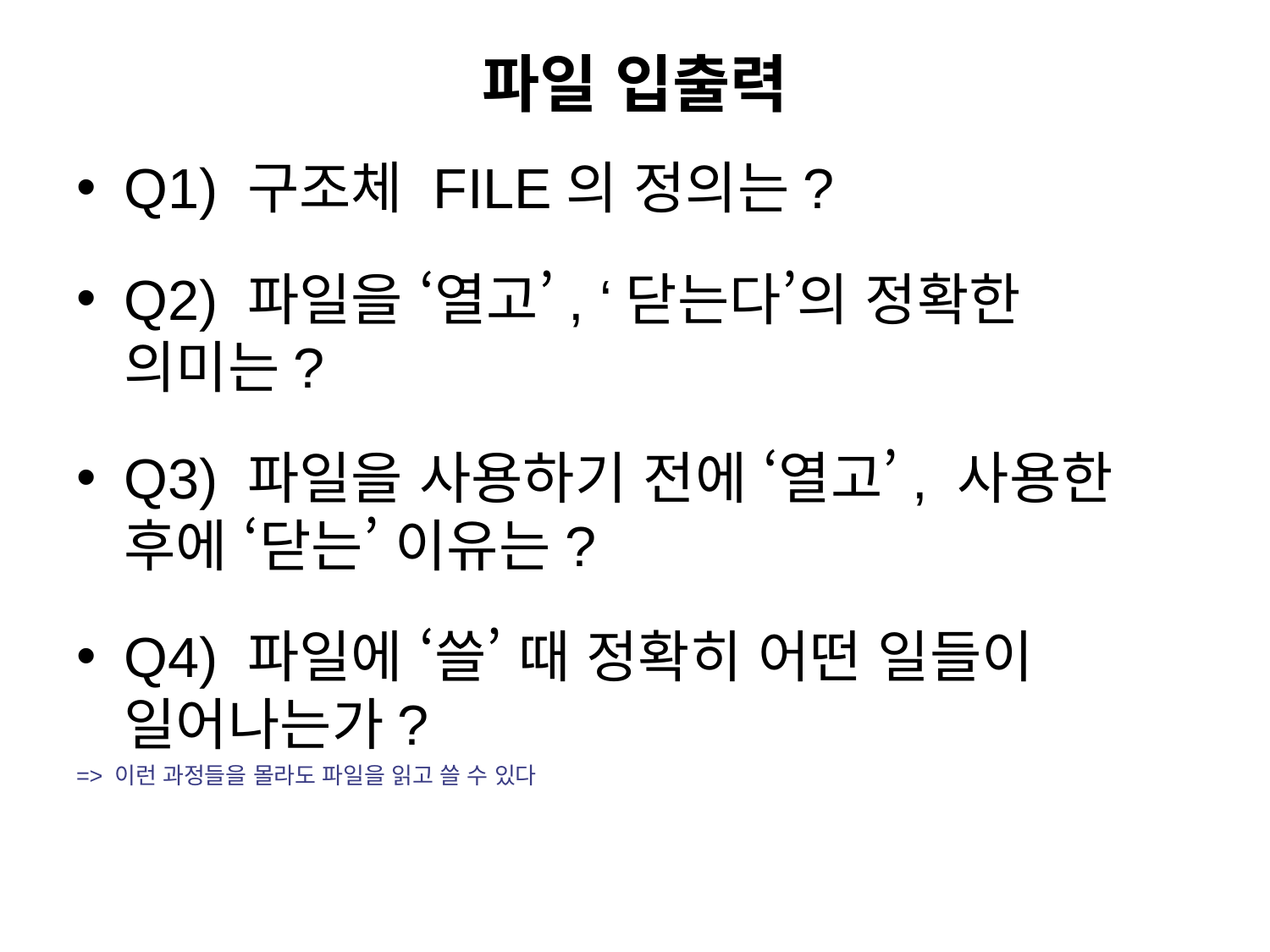

# 파일 입출력
Q1) 구조체 FILE의 정의는?

Q2) 파일을 ‘열고’, ‘닫는다’의 정확한 의미는?

Q3) 파일을 사용하기 전에 ‘열고’, 사용한 후에 ‘닫는’ 이유는?

Q4) 파일에 ‘쓸’ 때 정확히 어떤 일들이 일어나는가?
=> 이런 과정들을 몰라도 파일을 읽고 쓸 수 있다